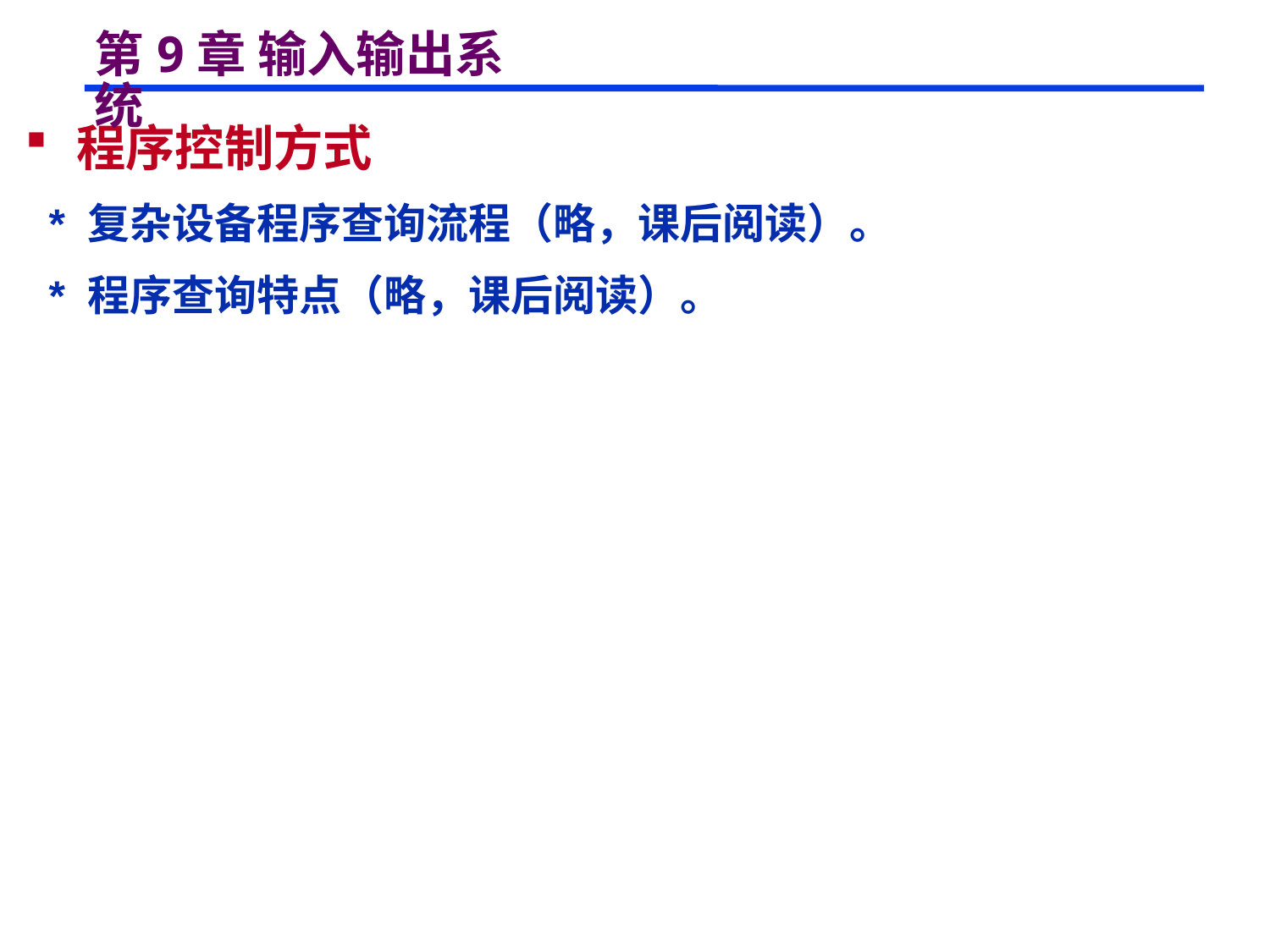

# 第9章 输入输出系统
 程序控制方式
  * 复杂设备程序查询流程（略，课后阅读）。
  * 程序查询特点（略，课后阅读）。